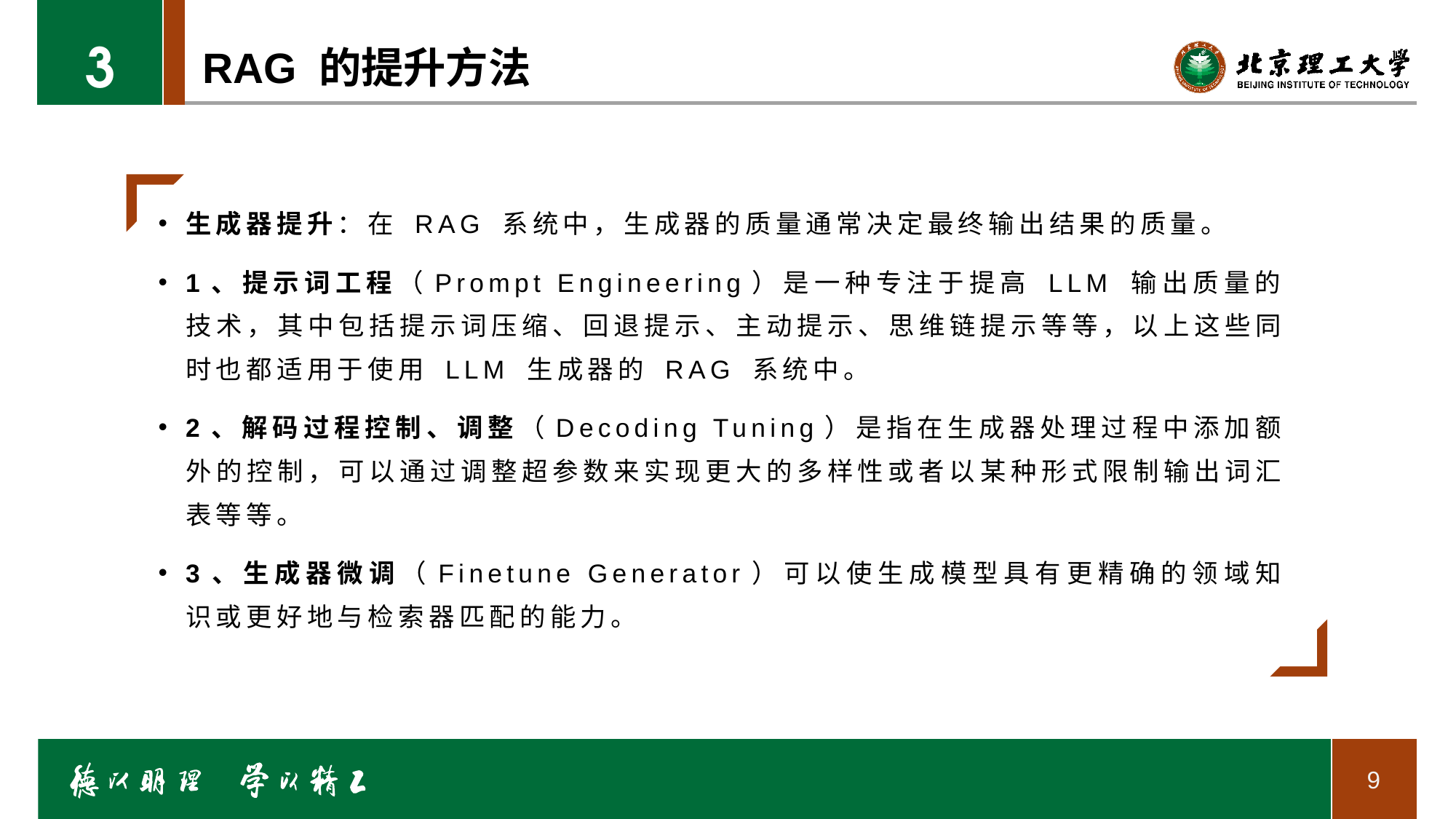

3
# RAG 的提升方法

生成器提升：在 RAG 系统中，生成器的质量通常决定最终输出结果的质量。
1、提示词工程（Prompt Engineering）是一种专注于提高 LLM 输出质量的技术，其中包括提示词压缩、回退提示、主动提示、思维链提示等等，以上这些同时也都适用于使用 LLM 生成器的 RAG 系统中。
2、解码过程控制、调整（Decoding Tuning）是指在生成器处理过程中添加额外的控制，可以通过调整超参数来实现更大的多样性或者以某种形式限制输出词汇表等等。
3、生成器微调（Finetune Generator）可以使生成模型具有更精确的领域知识或更好地与检索器匹配的能力。